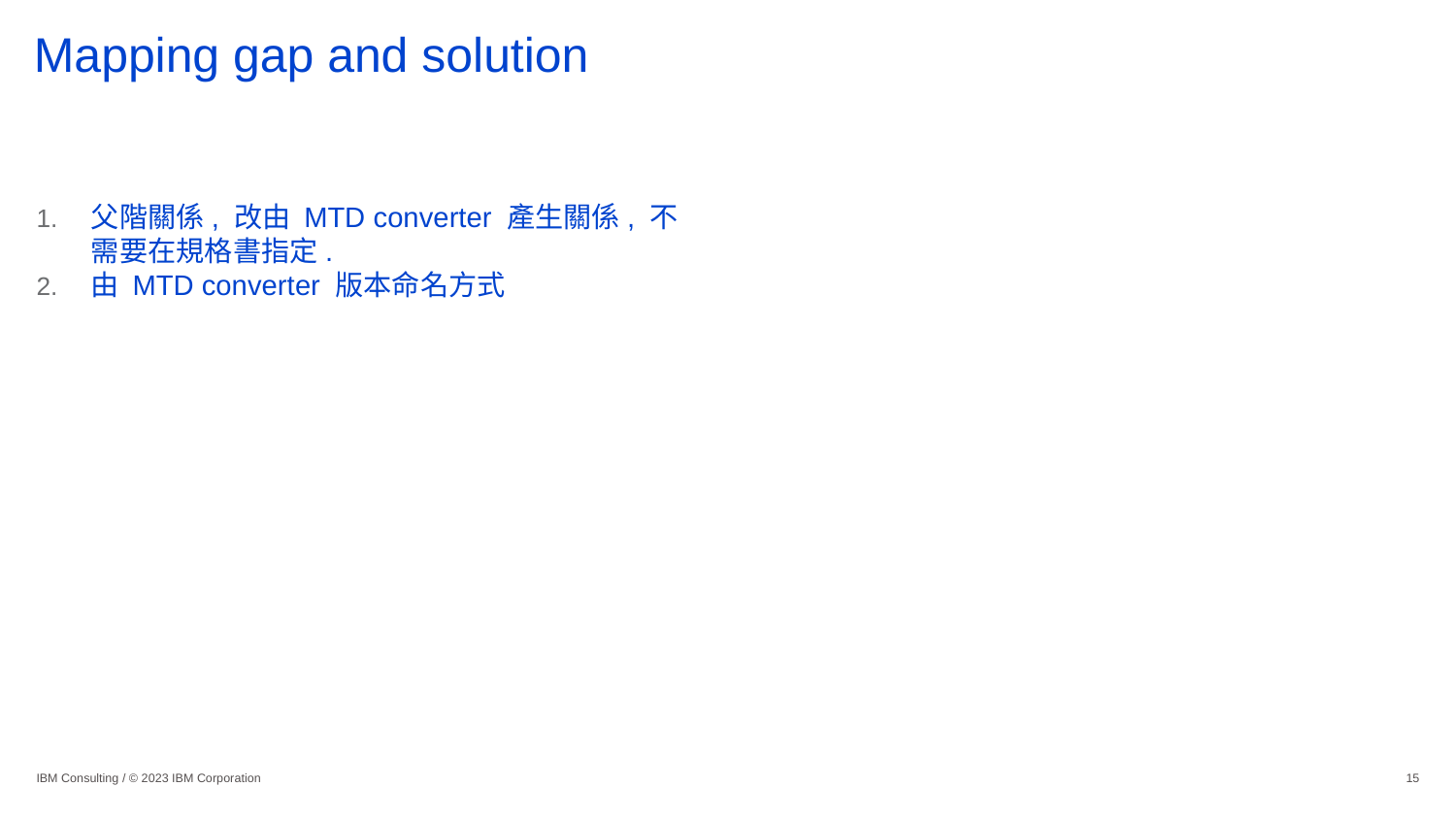

# Mapping gap and solution
父階關係, 改由 MTD converter 產生關係, 不需要在規格書指定.
由 MTD converter 版本命名方式

IBM Consulting / © 2023 IBM Corporation
15